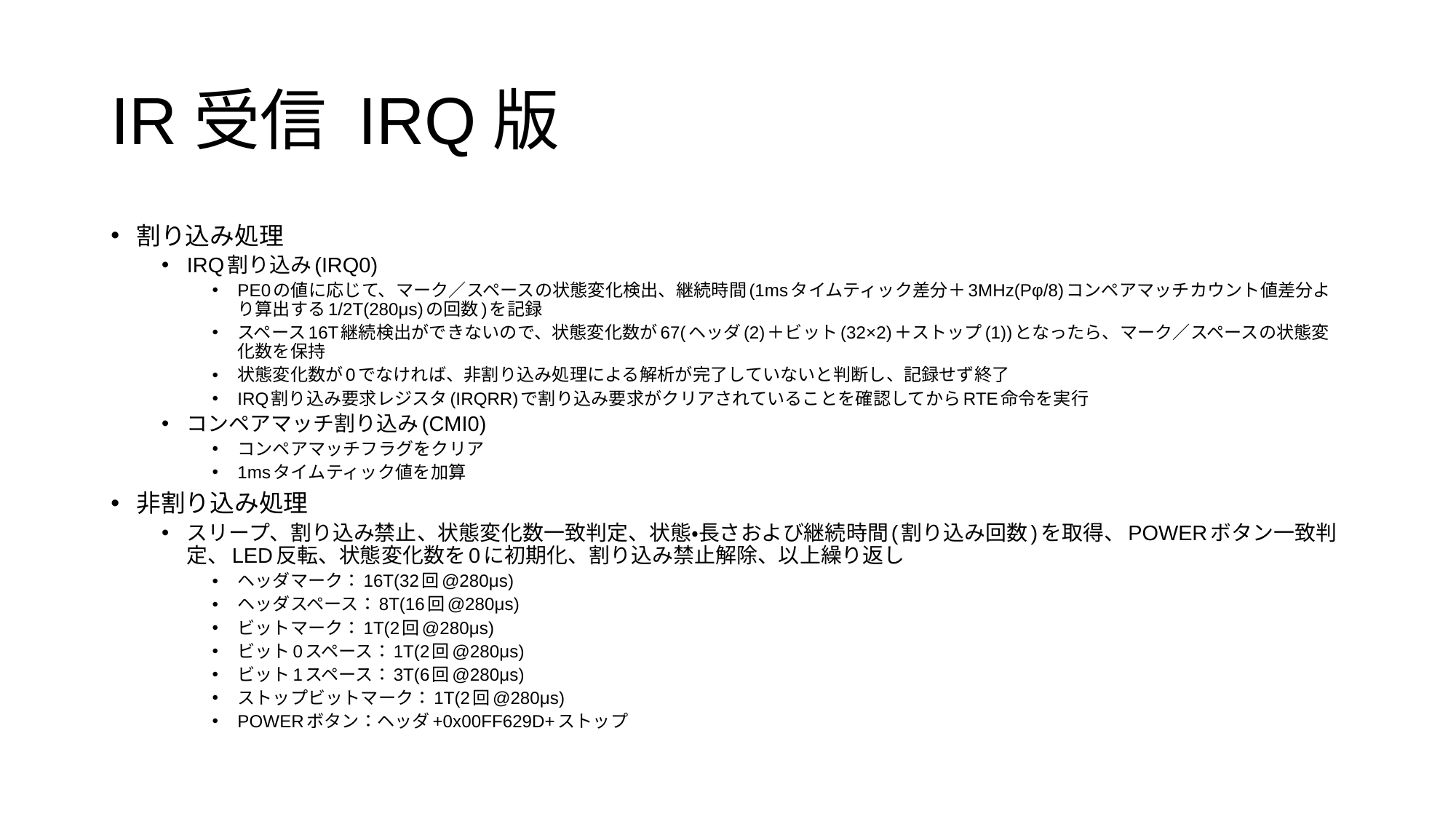

# IR受信 IRQ版
割り込み処理
IRQ割り込み(IRQ0)
PE0の値に応じて、マーク／スペースの状態変化検出、継続時間(1msタイムティック差分＋3MHz(Pφ/8)コンペアマッチカウント値差分より算出する1/2T(280μs)の回数)を記録
スペース16T継続検出ができないので、状態変化数が67(ヘッダ(2)＋ビット(32×2)＋ストップ(1))となったら、マーク／スペースの状態変化数を保持
状態変化数が0でなければ、非割り込み処理による解析が完了していないと判断し、記録せず終了
IRQ割り込み要求レジスタ(IRQRR)で割り込み要求がクリアされていることを確認してからRTE命令を実行
コンペアマッチ割り込み(CMI0)
コンペアマッチフラグをクリア
1msタイムティック値を加算
非割り込み処理
スリープ、割り込み禁止、状態変化数一致判定、状態・長さおよび継続時間(割り込み回数)を取得、POWERボタン一致判定、LED反転、状態変化数を0に初期化、割り込み禁止解除、以上繰り返し
ヘッダマーク：16T(32回@280μs)
ヘッダスペース：8T(16回@280μs)
ビットマーク：1T(2回@280μs)
ビット0スペース：1T(2回@280μs)
ビット1スペース：3T(6回@280μs)
ストップビットマーク：1T(2回@280μs)
POWERボタン：ヘッダ+0x00FF629D+ストップ